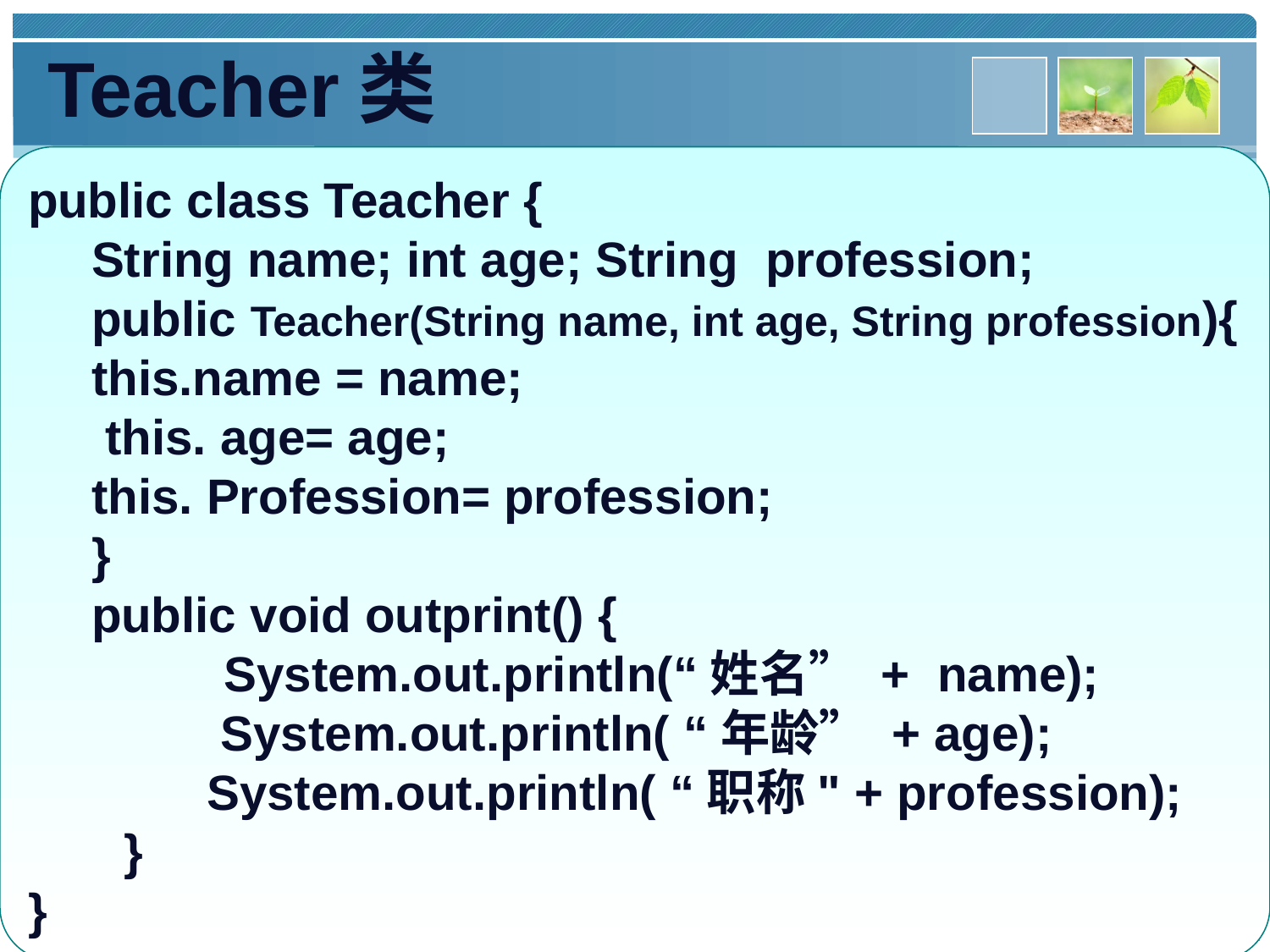

Teacher类
public class Teacher {
String name; int age; String  profession;
public Teacher(String name, int age, String profession){
this.name = name;
 this. age= age;
this. Profession= profession;
}
public void outprint() {
	     System.out.println(“姓名” +  name);
              System.out.println( “年龄” + age);
             System.out.println( “职称" + profession);
       }
}